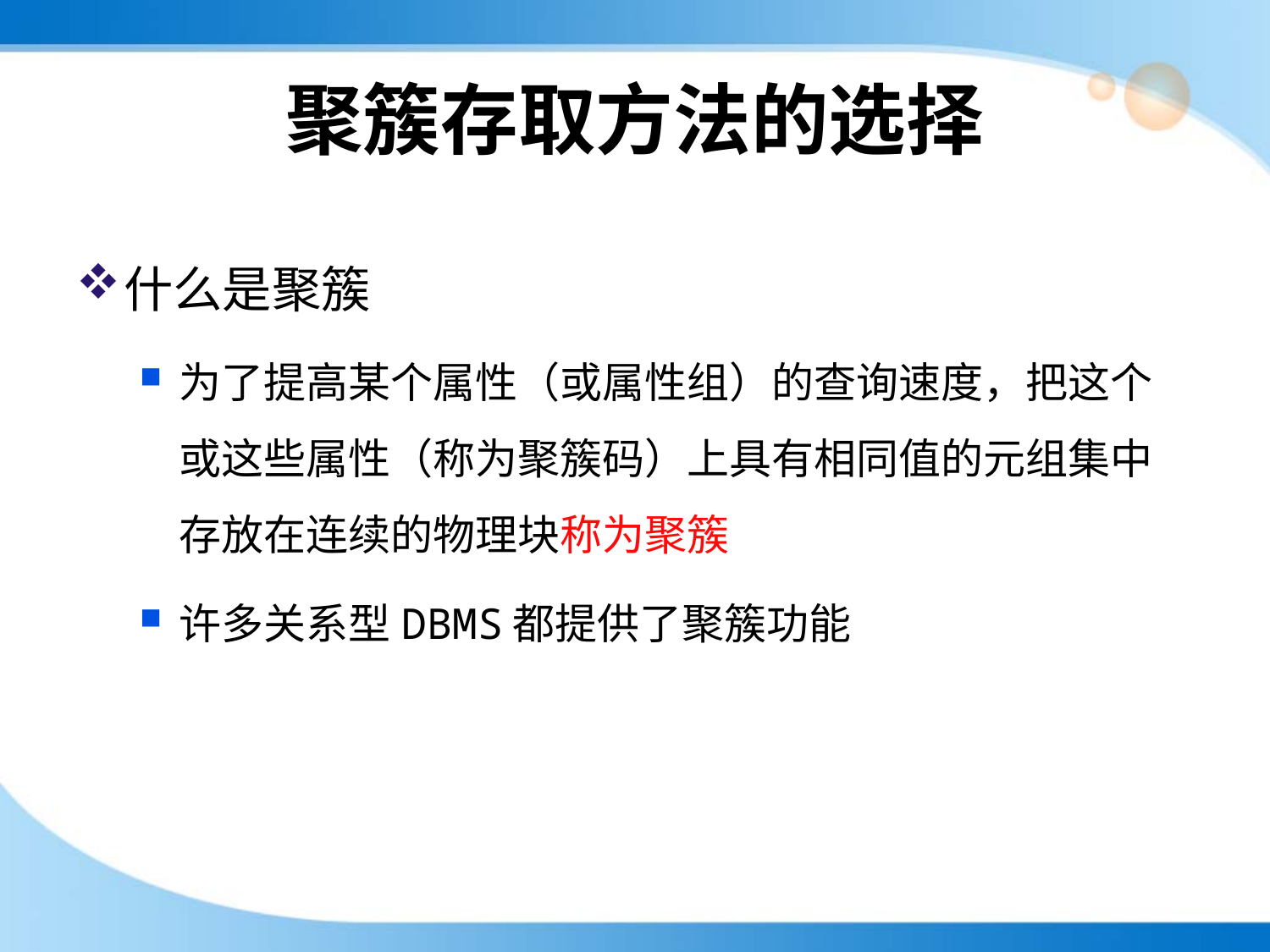

# 聚簇存取方法的选择
什么是聚簇
为了提高某个属性（或属性组）的查询速度，把这个或这些属性（称为聚簇码）上具有相同值的元组集中存放在连续的物理块称为聚簇
许多关系型DBMS都提供了聚簇功能